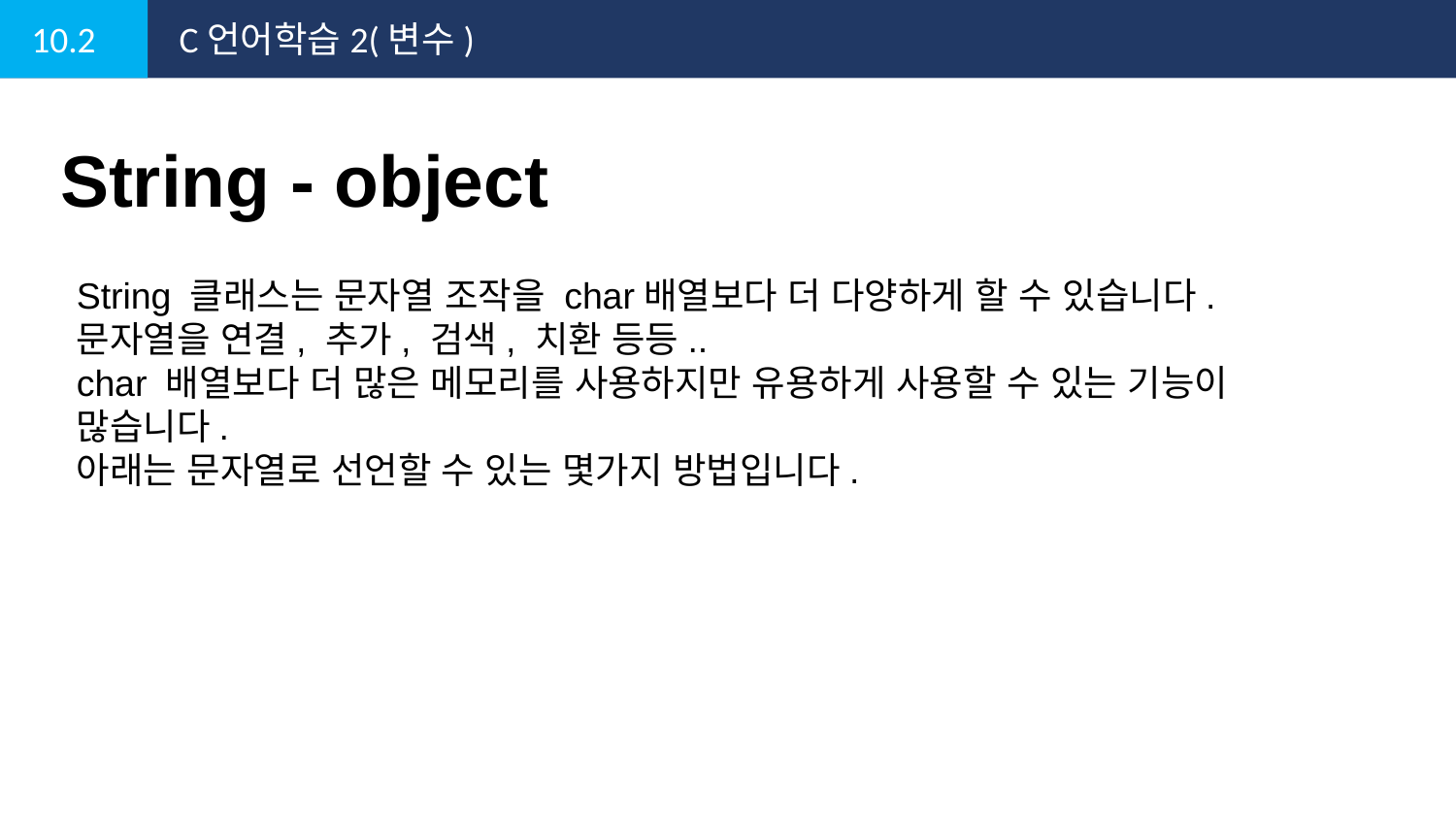

10.2
C언어학습2(변수)
String - object
String 클래스는 문자열 조작을 char배열보다 더 다양하게 할 수 있습니다.
문자열을 연결, 추가, 검색, 치환 등등..
char 배열보다 더 많은 메모리를 사용하지만 유용하게 사용할 수 있는 기능이 많습니다.
아래는 문자열로 선언할 수 있는 몇가지 방법입니다.